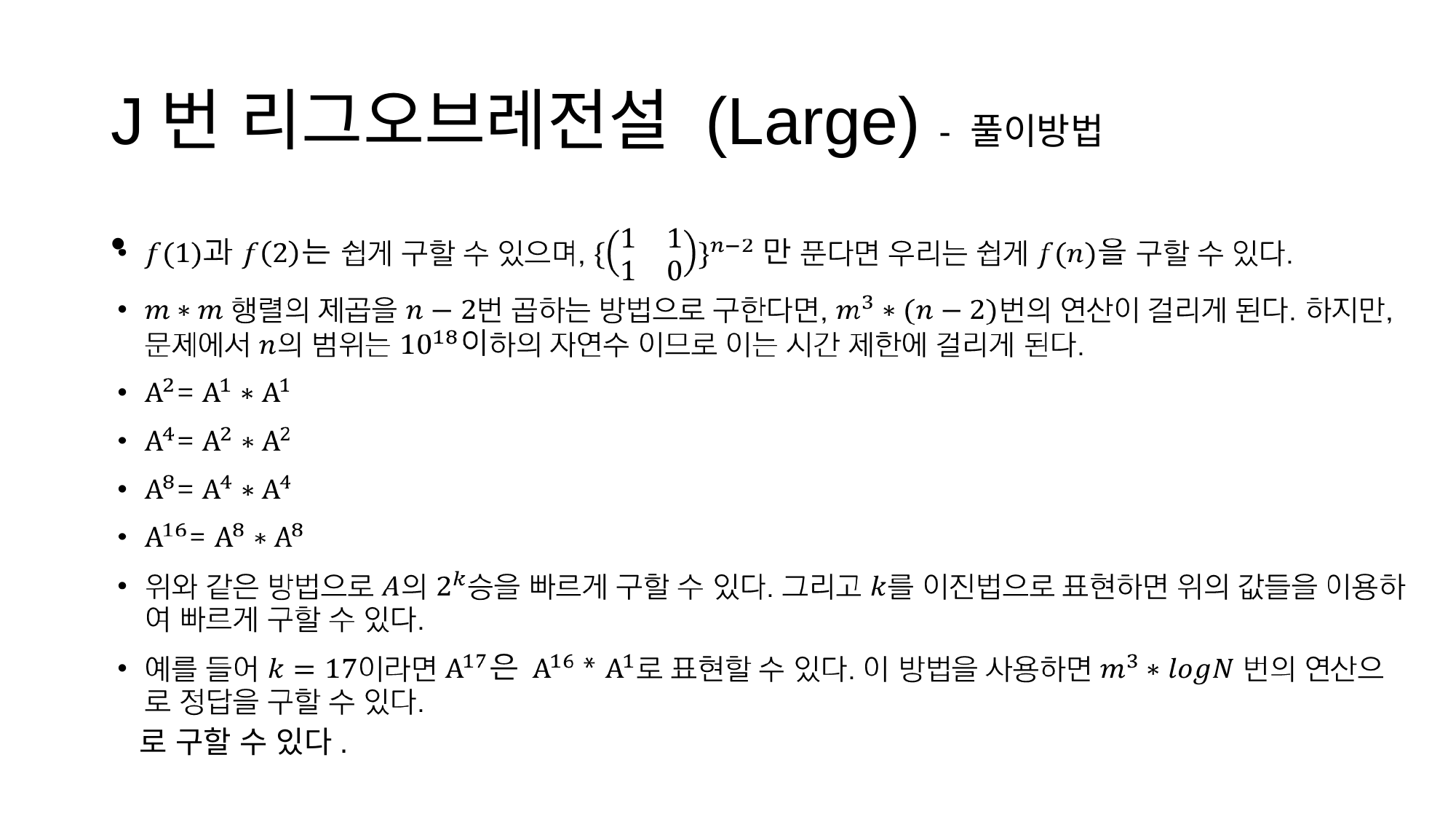

# J번 리그오브레전설 (Large) - 풀이방법

로 구할 수 있다.